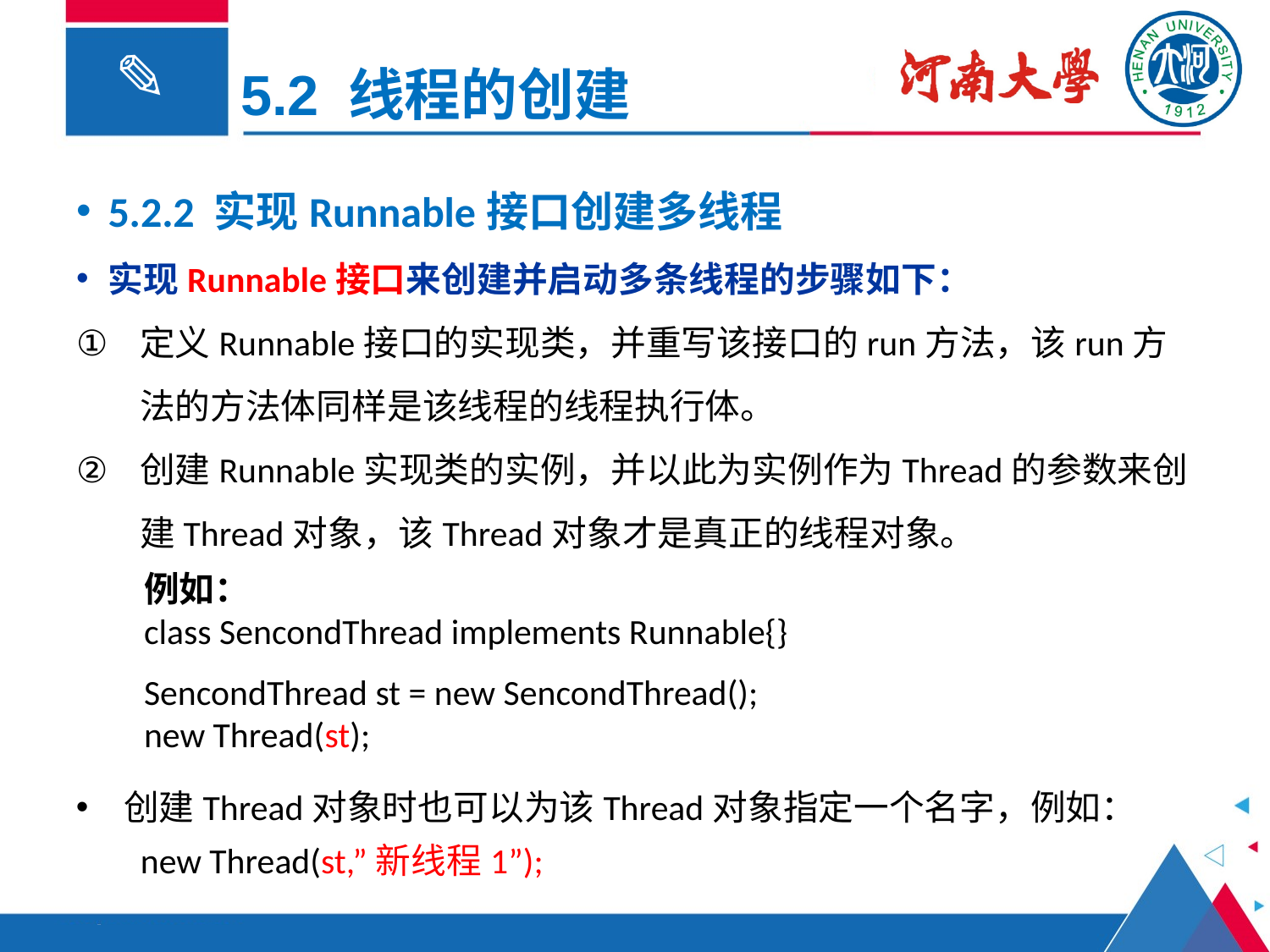

5.2 线程的创建
5.2.2 实现Runnable接口创建多线程
实现Runnable接口来创建并启动多条线程的步骤如下：
定义Runnable接口的实现类，并重写该接口的run方法，该run方法的方法体同样是该线程的线程执行体。
创建Runnable实现类的实例，并以此为实例作为Thread的参数来创建Thread对象，该Thread对象才是真正的线程对象。
例如：
class SencondThread implements Runnable{}

SencondThread st = new SencondThread();
new Thread(st);
创建Thread对象时也可以为该Thread对象指定一个名字，例如：
        new Thread(st,”新线程1”);